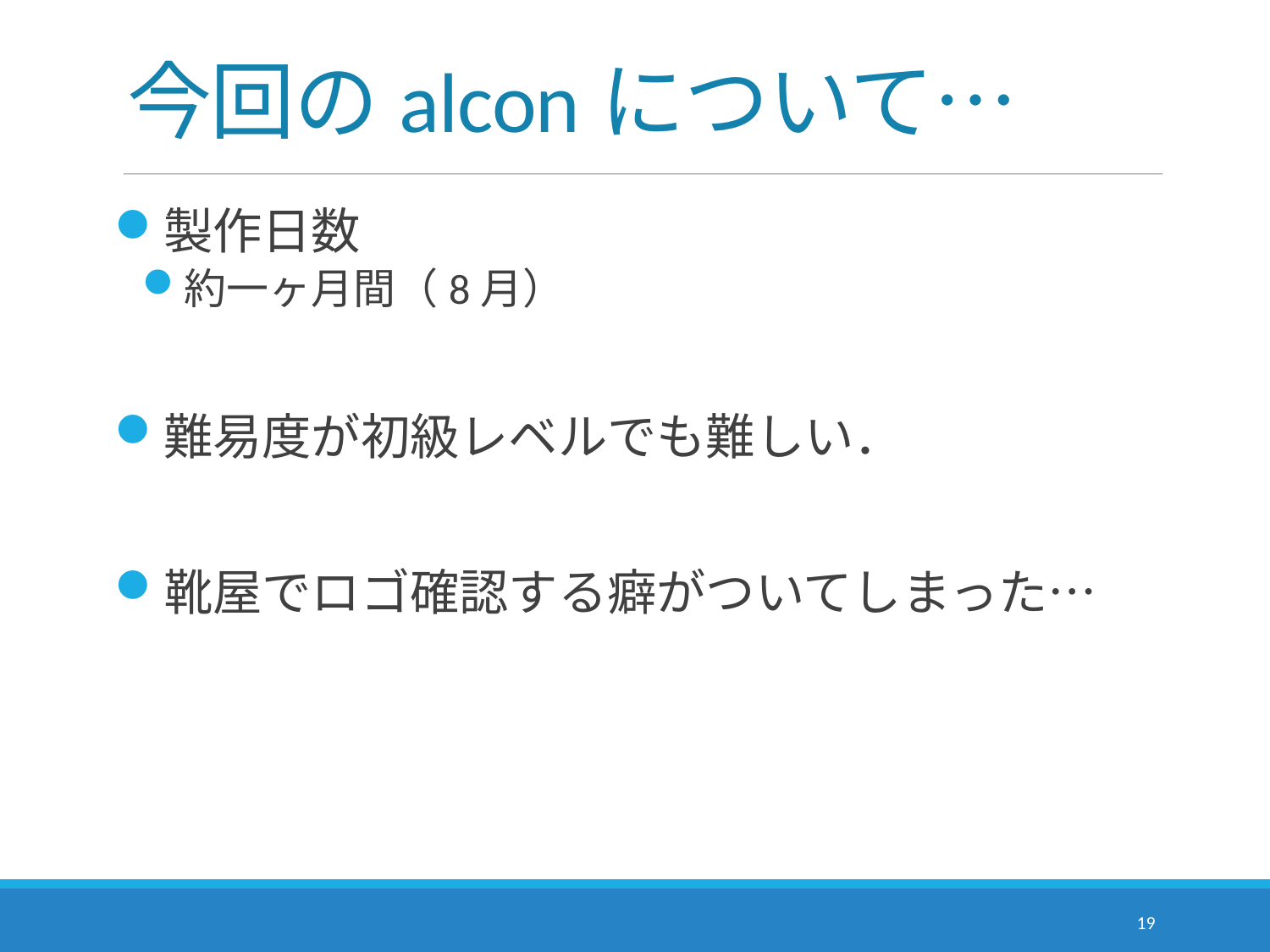

# 今回のalconについて…
製作日数
約一ヶ月間（8月）

難易度が初級レベルでも難しい．

靴屋でロゴ確認する癖がついてしまった…
19